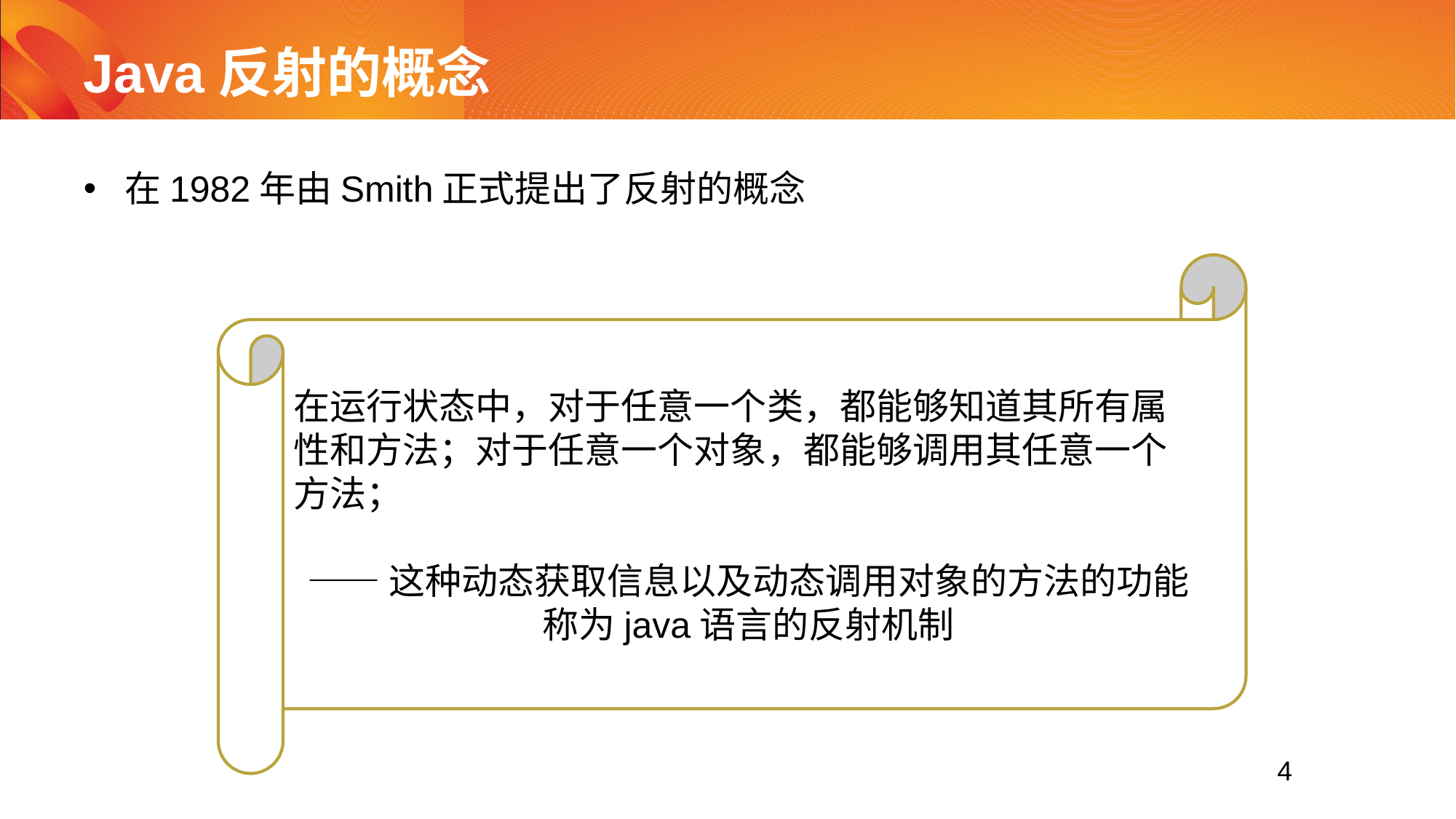

# Java反射的概念
在1982年由Smith正式提出了反射的概念
在运行状态中，对于任意一个类，都能够知道其所有属性和方法；对于任意一个对象，都能够调用其任意一个方法；

——这种动态获取信息以及动态调用对象的方法的功能称为java语言的反射机制